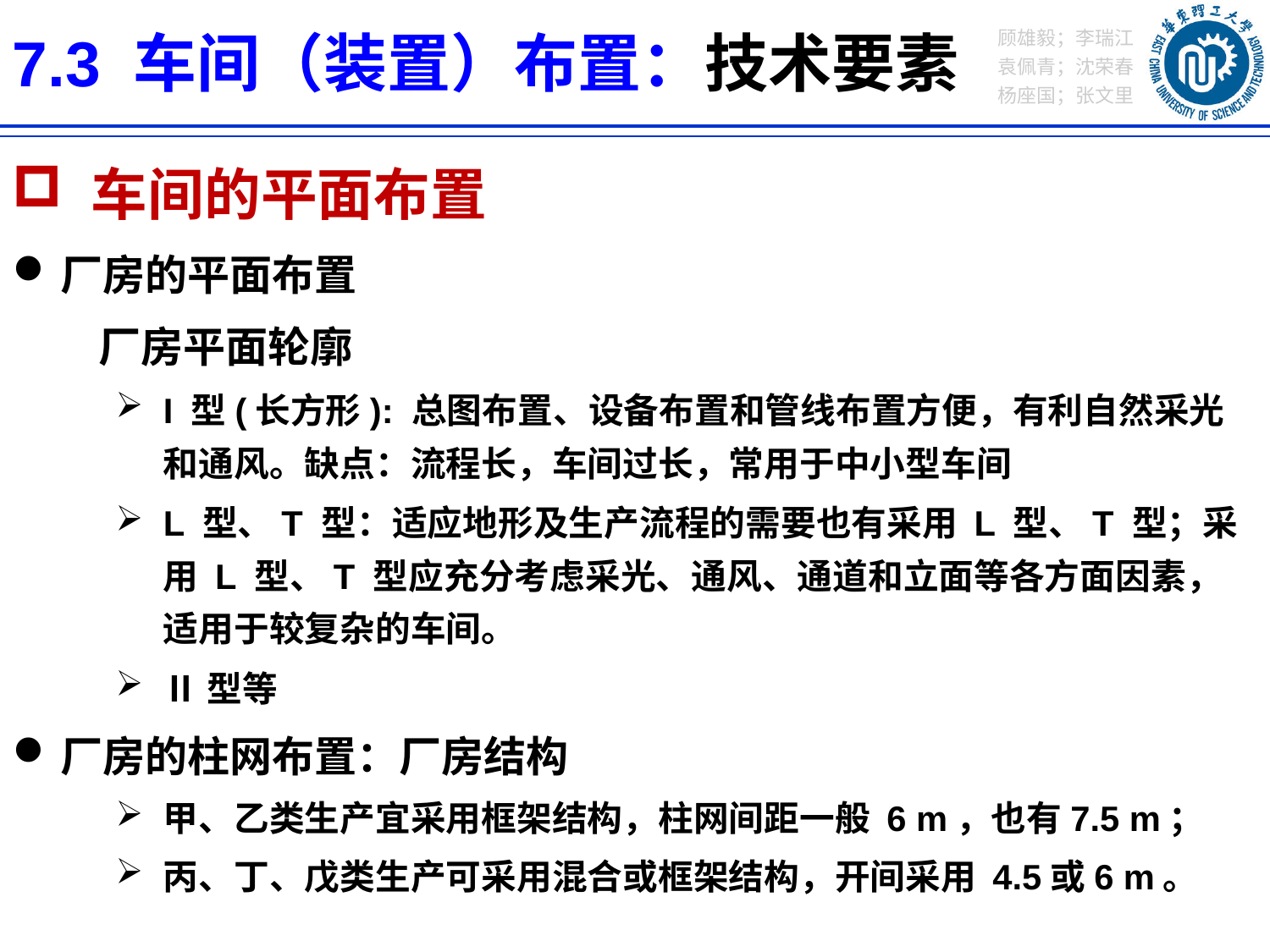

7.3 车间（装置）布置：技术要素
 车间的平面布置
厂房的平面布置
        厂房平面轮廓
I 型(长方形): 总图布置、设备布置和管线布置方便，有利自然采光和通风。缺点：流程长，车间过长，常用于中小型车间
L 型、T 型：适应地形及生产流程的需要也有采用 L 型、T 型；采用 L 型、T 型应充分考虑采光、通风、通道和立面等各方面因素，适用于较复杂的车间。
Ⅱ型等
厂房的柱网布置：厂房结构
甲、乙类生产宜采用框架结构，柱网间距一般 6 m，也有7.5 m；
丙、丁、戊类生产可采用混合或框架结构，开间采用 4.5或6 m。